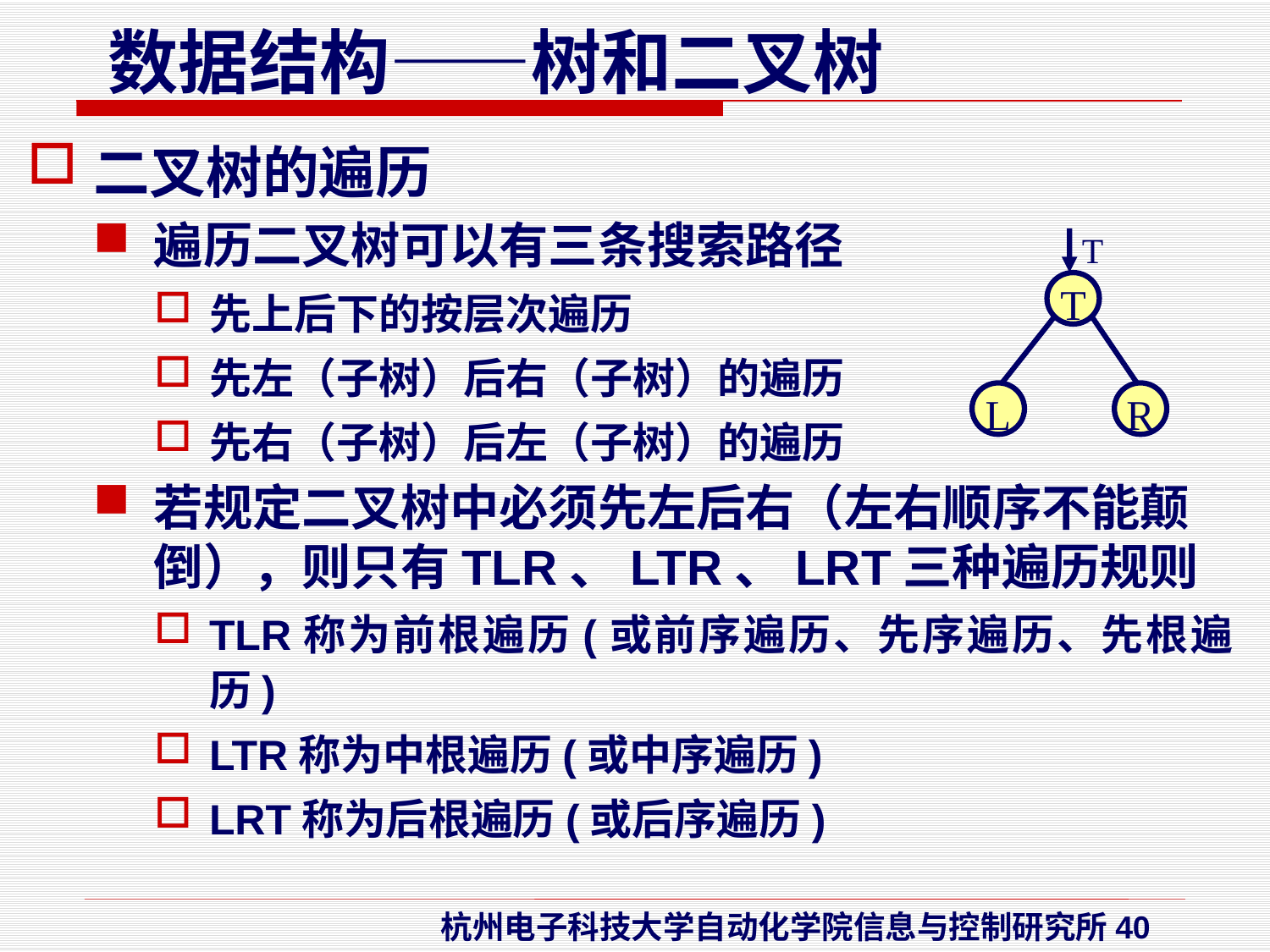

二叉树的遍历
遍历二叉树可以有三条搜索路径
先上后下的按层次遍历
先左（子树）后右（子树）的遍历
先右（子树）后左（子树）的遍历
若规定二叉树中必须先左后右（左右顺序不能颠倒），则只有TLR、LTR、LRT三种遍历规则
TLR称为前根遍历(或前序遍历、先序遍历、先根遍历)
LTR称为中根遍历(或中序遍历)
LRT称为后根遍历(或后序遍历)
T

T

L
R